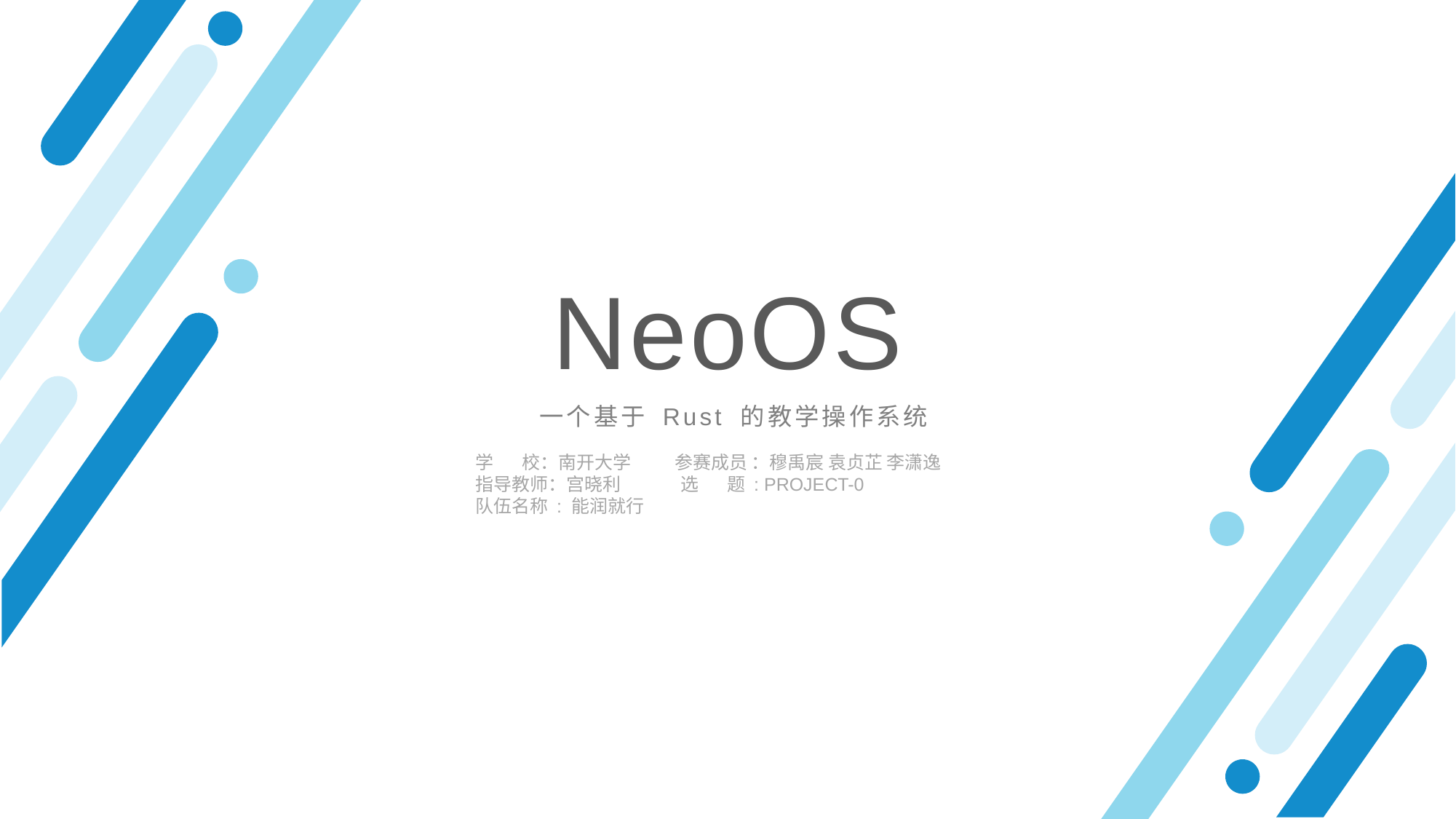

NeoOS

一个基于 Rust 的教学操作系统

             学       校：南开大学           参赛成员 ：穆禹宸 袁贞芷 李潇逸
             指导教师：宫晓利               选       题 : PROJECT-0
             队伍名称 : 能润就行